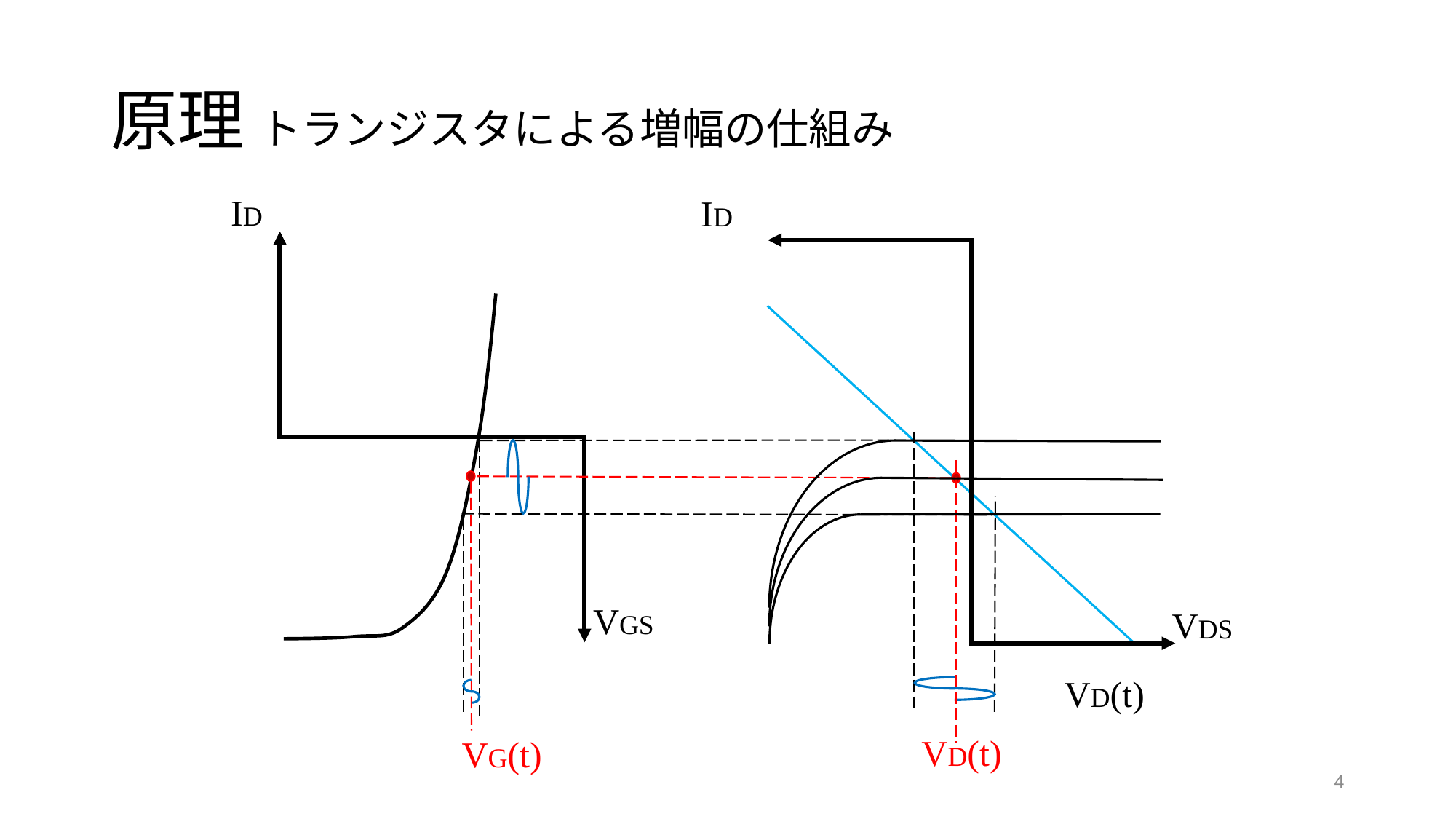

# 原理 トランジスタによる増幅の仕組み
ID
ID

VGS
VDS

VD(t)

VG(t)

VD(t)
4